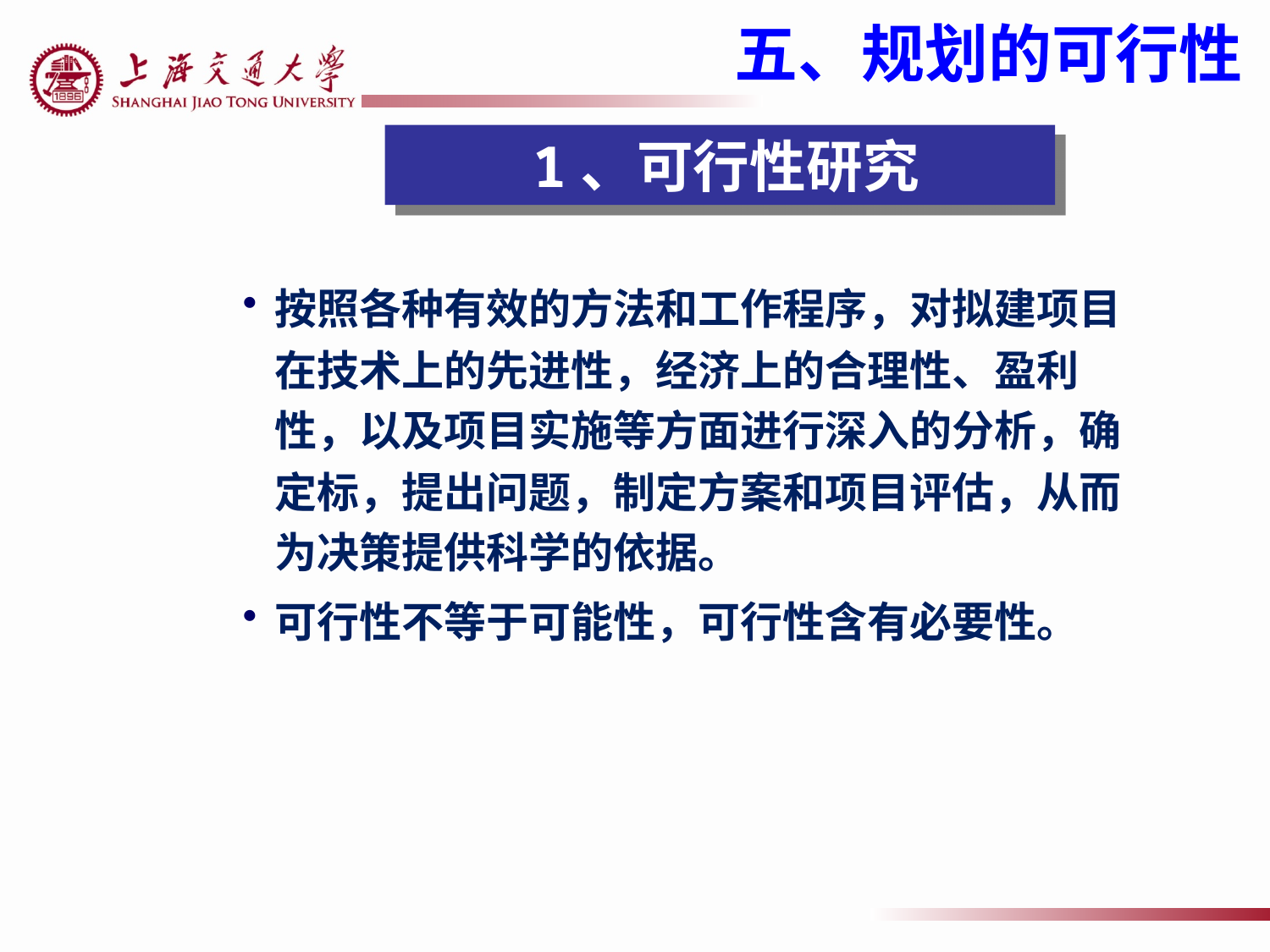

五、规划的可行性
1、可行性研究
按照各种有效的方法和工作程序，对拟建项目在技术上的先进性，经济上的合理性、盈利性，以及项目实施等方面进行深入的分析，确定标，提出问题，制定方案和项目评估，从而为决策提供科学的依据。
可行性不等于可能性，可行性含有必要性。